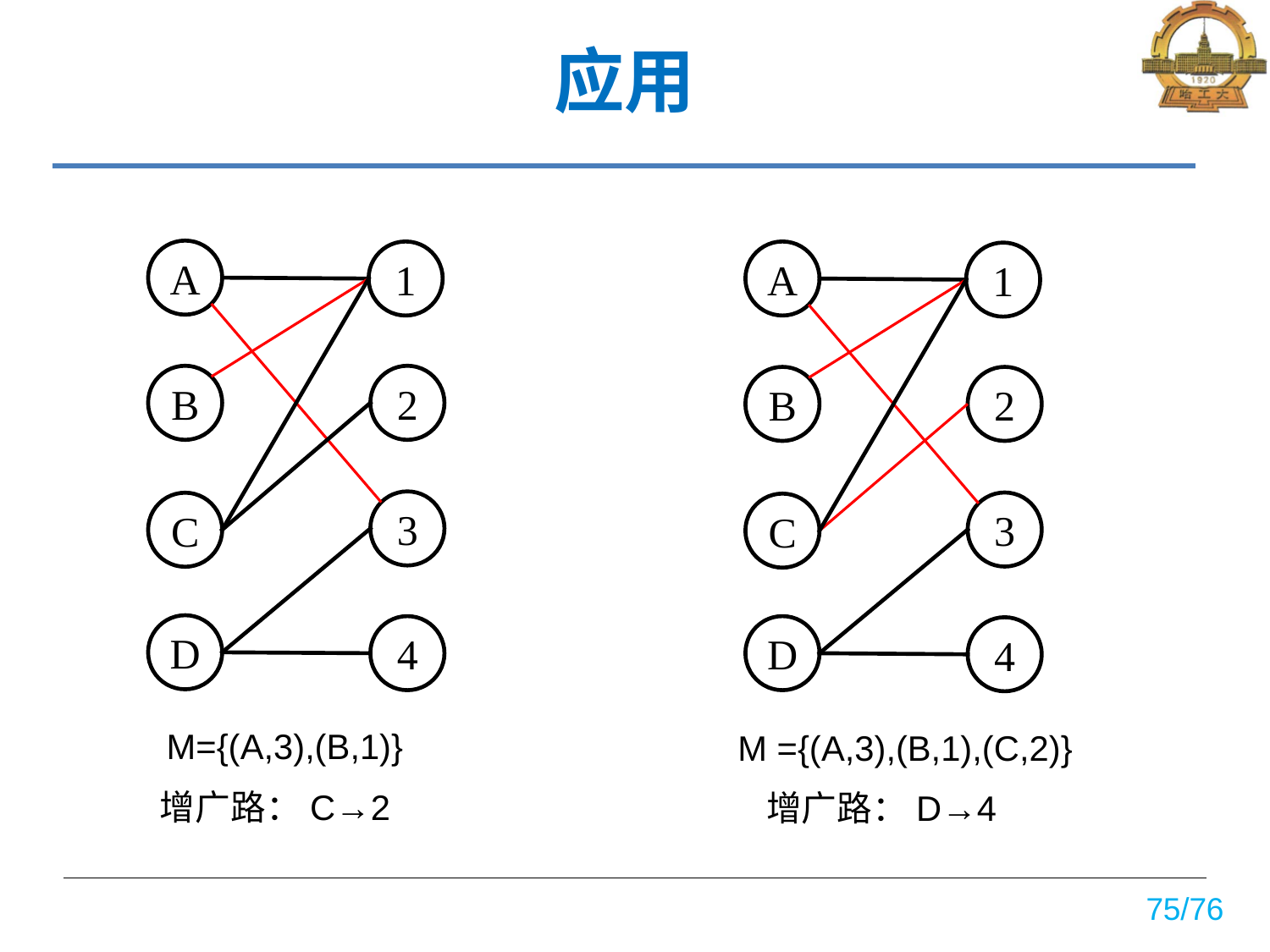

# 应用
A
1
A
1
B
2
B
2
3
3
C
C
D
4
D
4
M={(A,3),(B,1)}
M ={(A,3),(B,1),(C,2)}
增广路：C→2
增广路：D→4